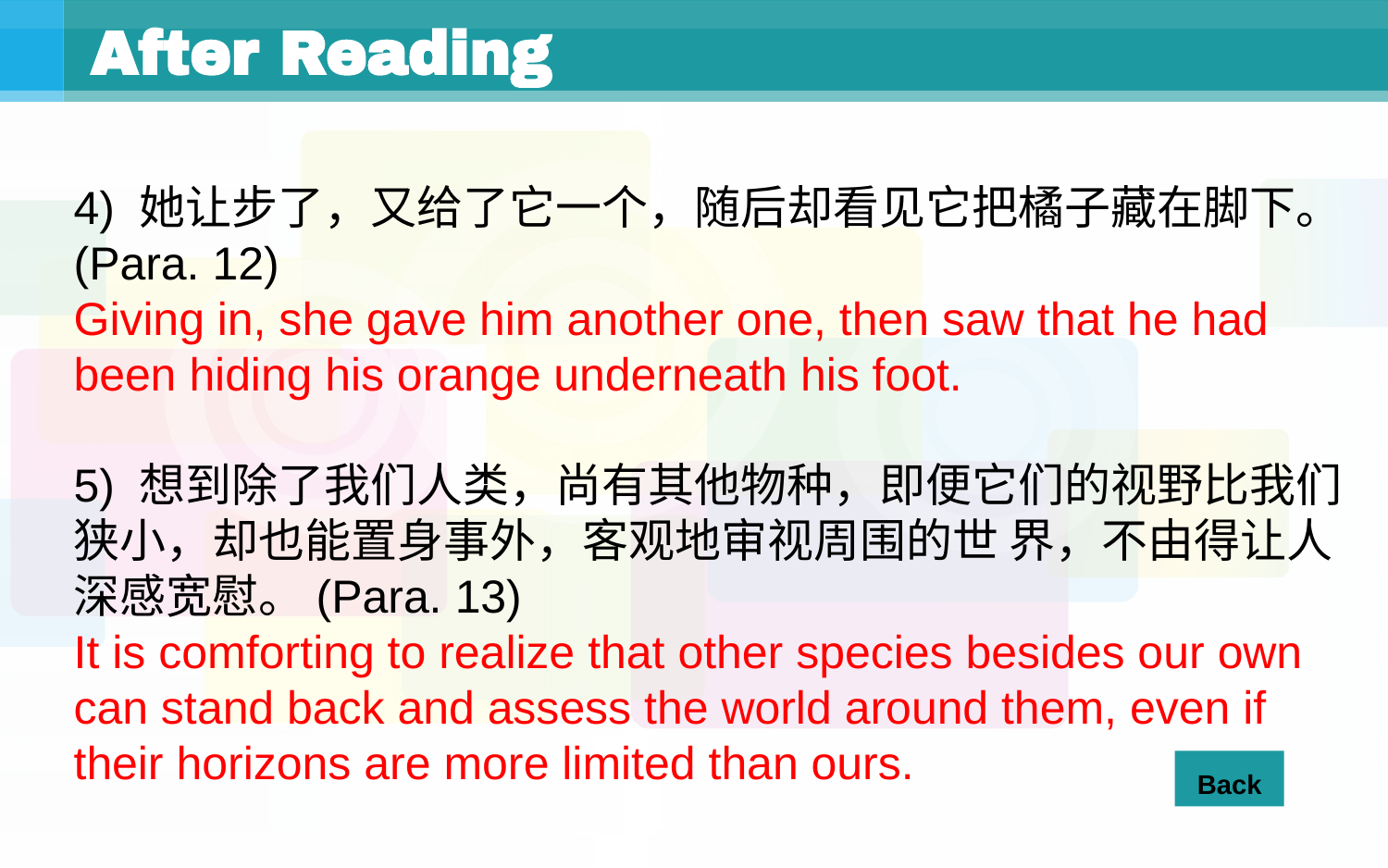

# After Reading
4) 她让步了，又给了它一个，随后却看见它把橘子藏在脚下。(Para. 12)
Giving in, she gave him another one, then saw that he had been hiding his orange underneath his foot.

5) 想到除了我们人类，尚有其他物种，即便它们的视野比我们狭小，却也能置身事外，客观地审视周围的世 界，不由得让人深感宽慰。(Para. 13)
It is comforting to realize that other species besides our own can stand back and assess the world around them, even if their horizons are more limited than ours.
Back